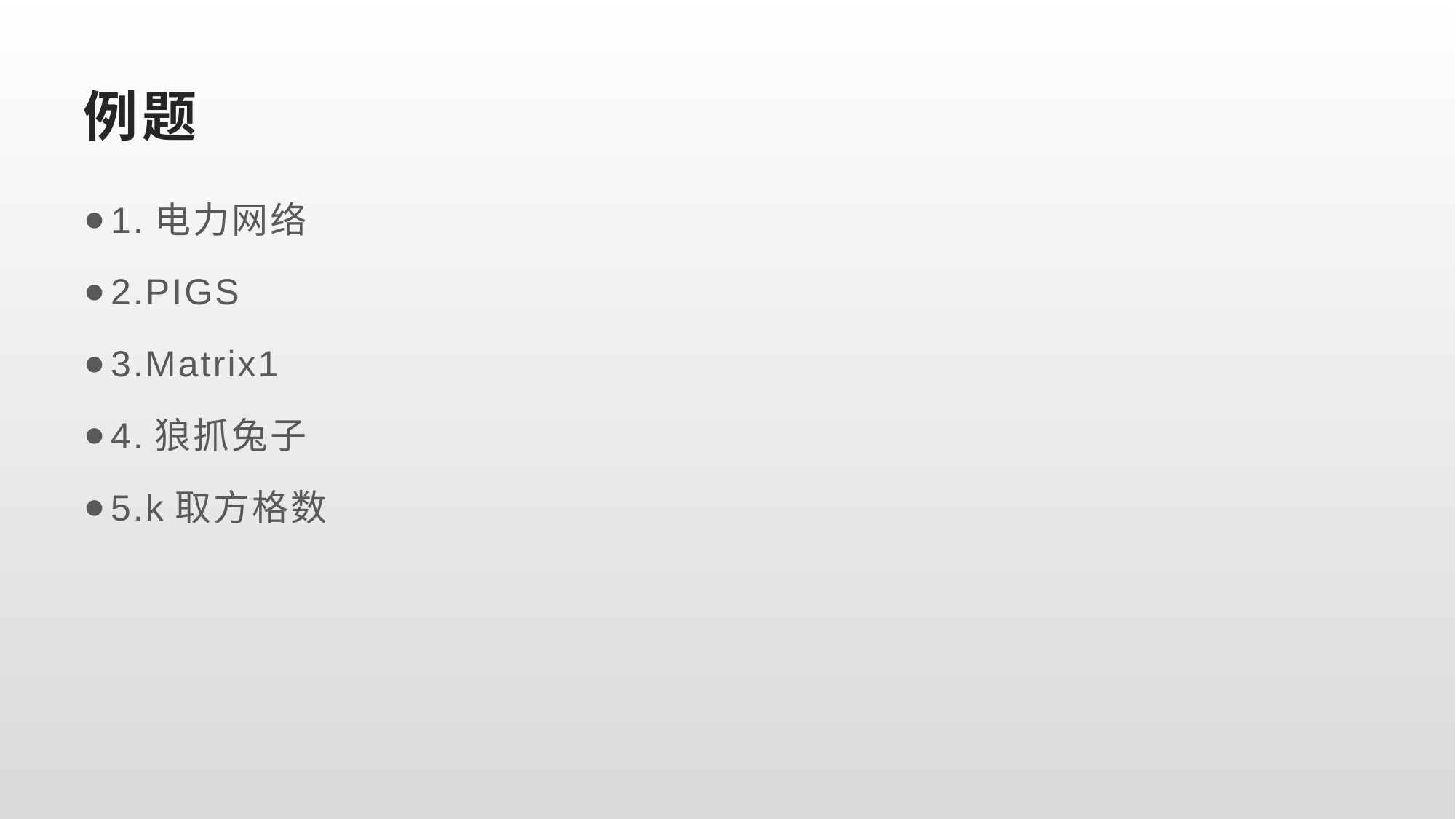

# 例题
1.电力网络
2.PIGS
3.Matrix1
4.狼抓兔子
5.k取方格数